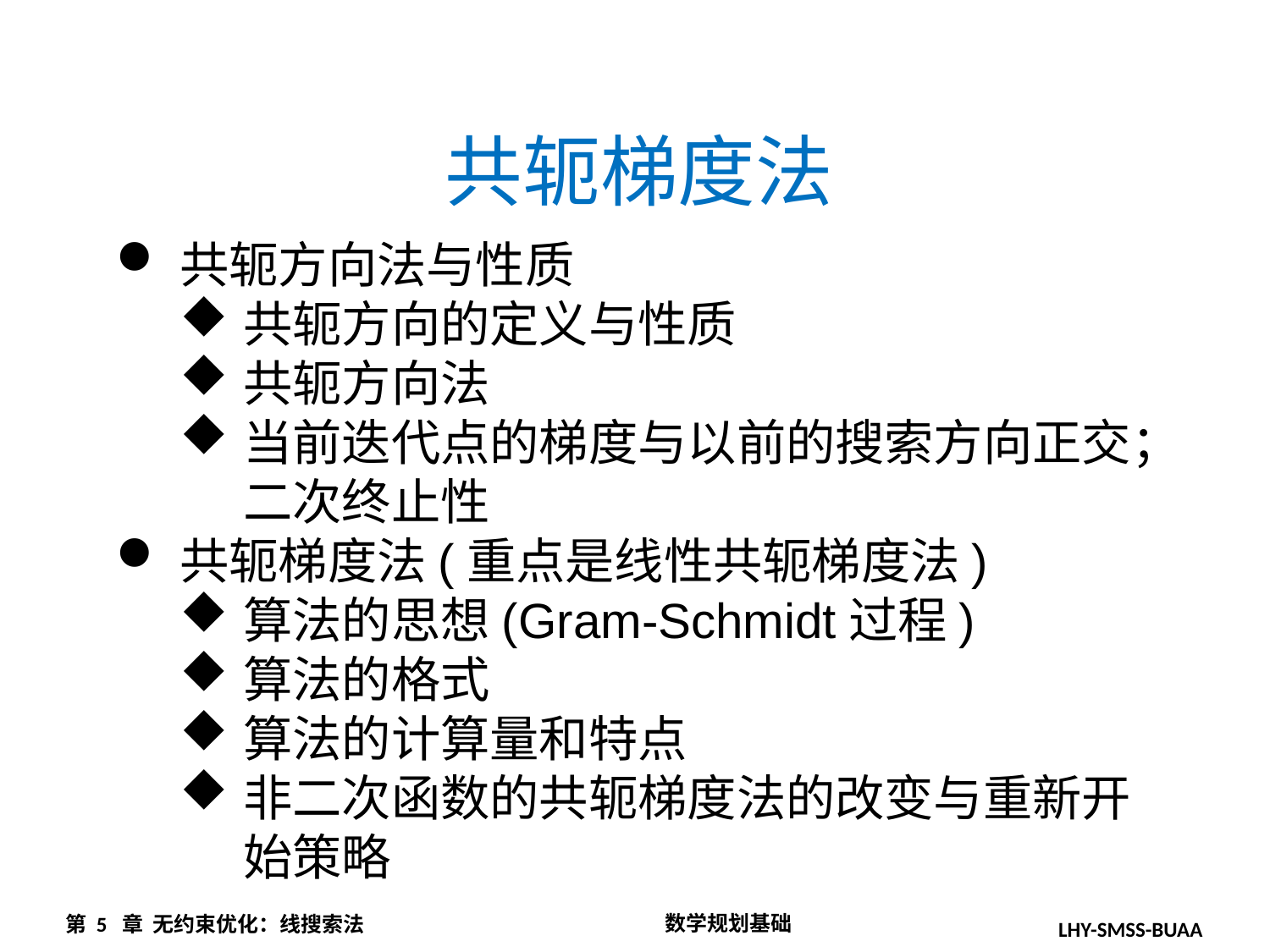

共轭梯度法
共轭方向法与性质
共轭方向的定义与性质
共轭方向法
当前迭代点的梯度与以前的搜索方向正交；二次终止性
共轭梯度法(重点是线性共轭梯度法)
算法的思想(Gram-Schmidt过程)
算法的格式
算法的计算量和特点
非二次函数的共轭梯度法的改变与重新开始策略